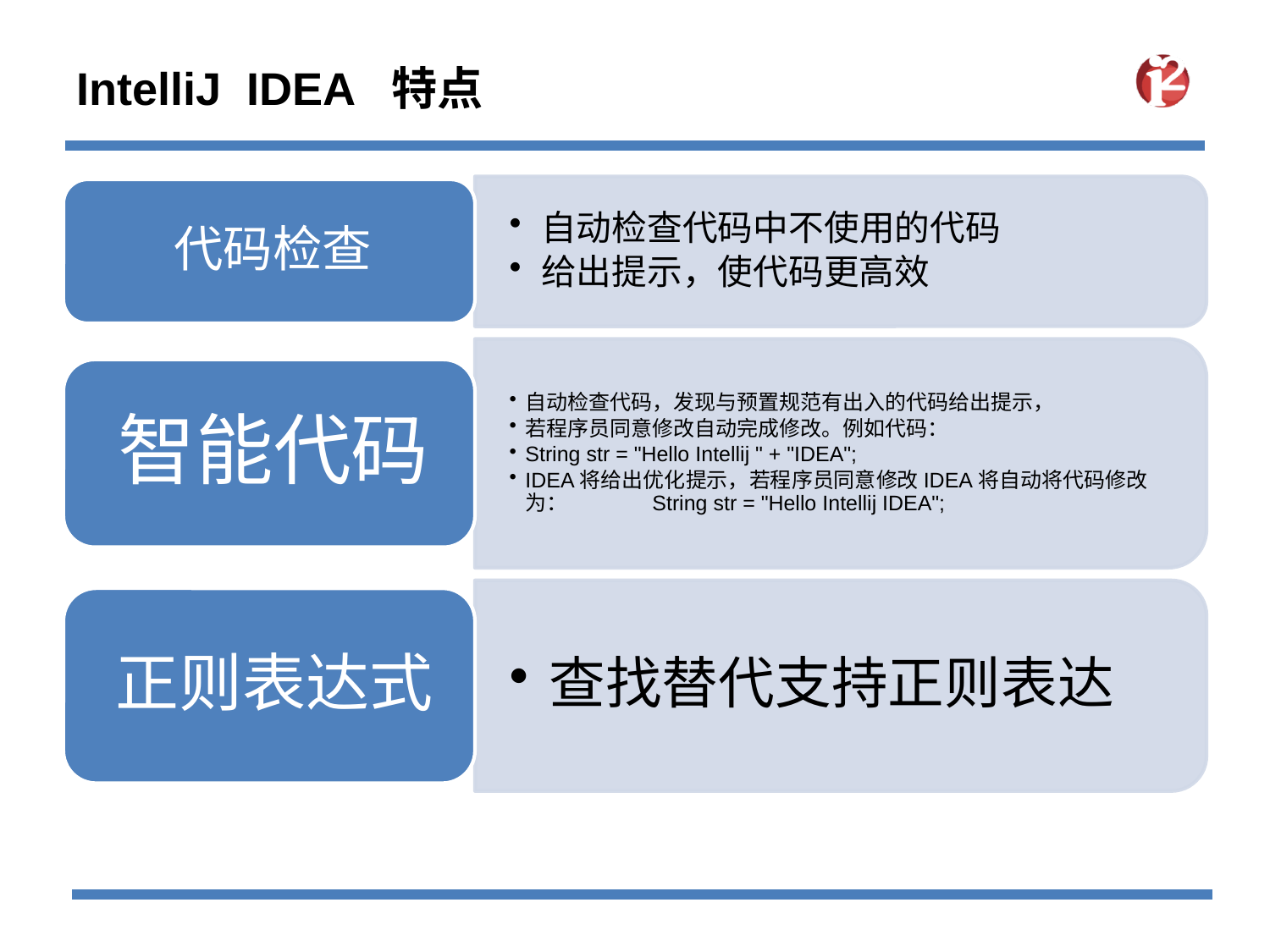

# IntelliJ  IDEA  特点
自动检查代码中不使用的代码
给出提示，使代码更高效
代码检查
自动检查代码，发现与预置规范有出入的代码给出提示，
若程序员同意修改自动完成修改。例如代码：
String str = "Hello Intellij " + "IDEA";
IDEA将给出优化提示，若程序员同意修改IDEA将自动将代码修改为：	String str = "Hello Intellij IDEA";
智能代码
查找替代支持正则表达
正则表达式